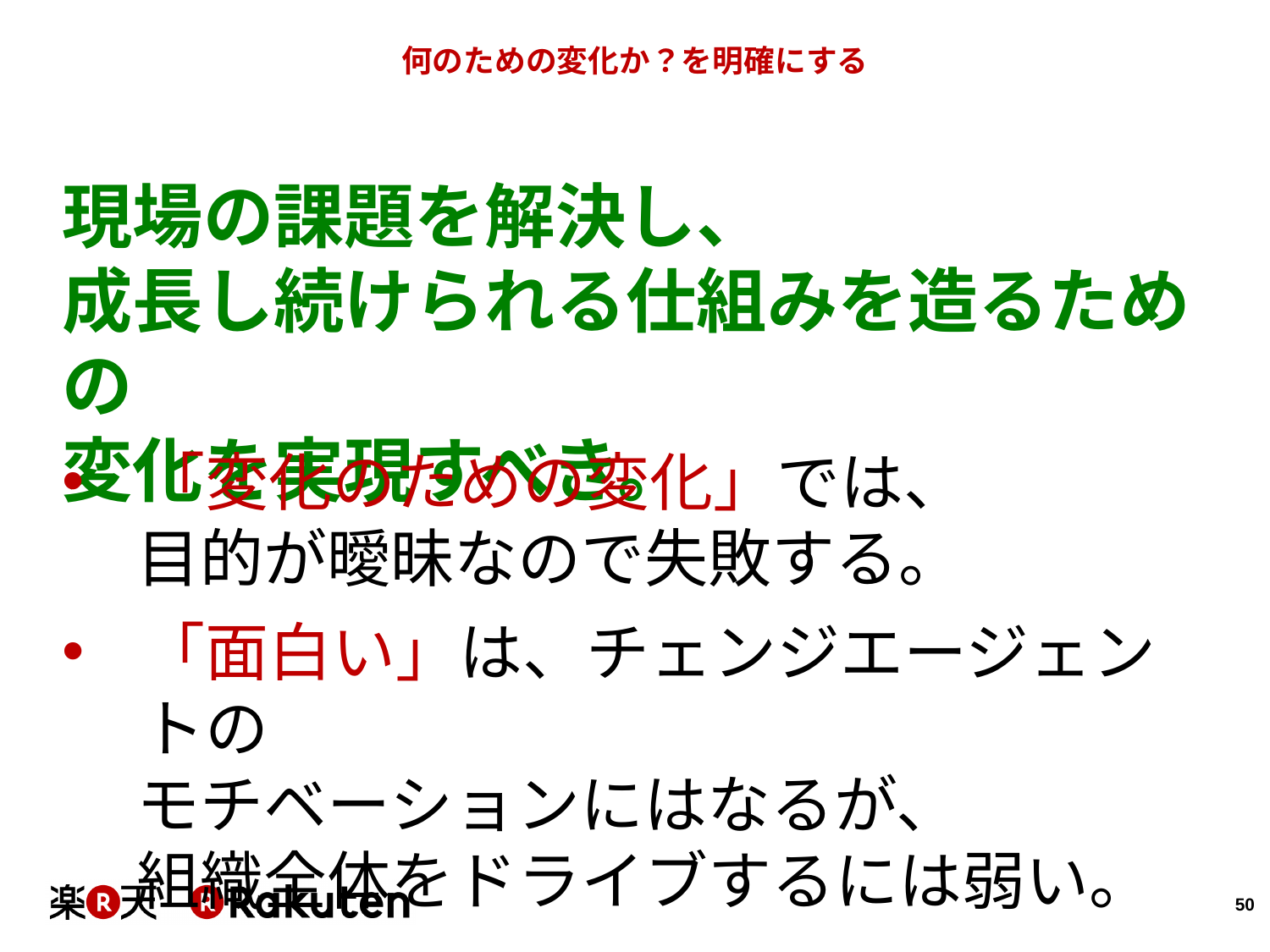

# 何のための変化か？を明確にする
現場の課題を解決し、
成長し続けられる仕組みを造るための
変化を実現すべき。
「変化のための変化」では、
目的が曖昧なので失敗する。
「面白い」は、チェンジエージェントの
モチベーションにはなるが、
組織全体をドライブするには弱い。